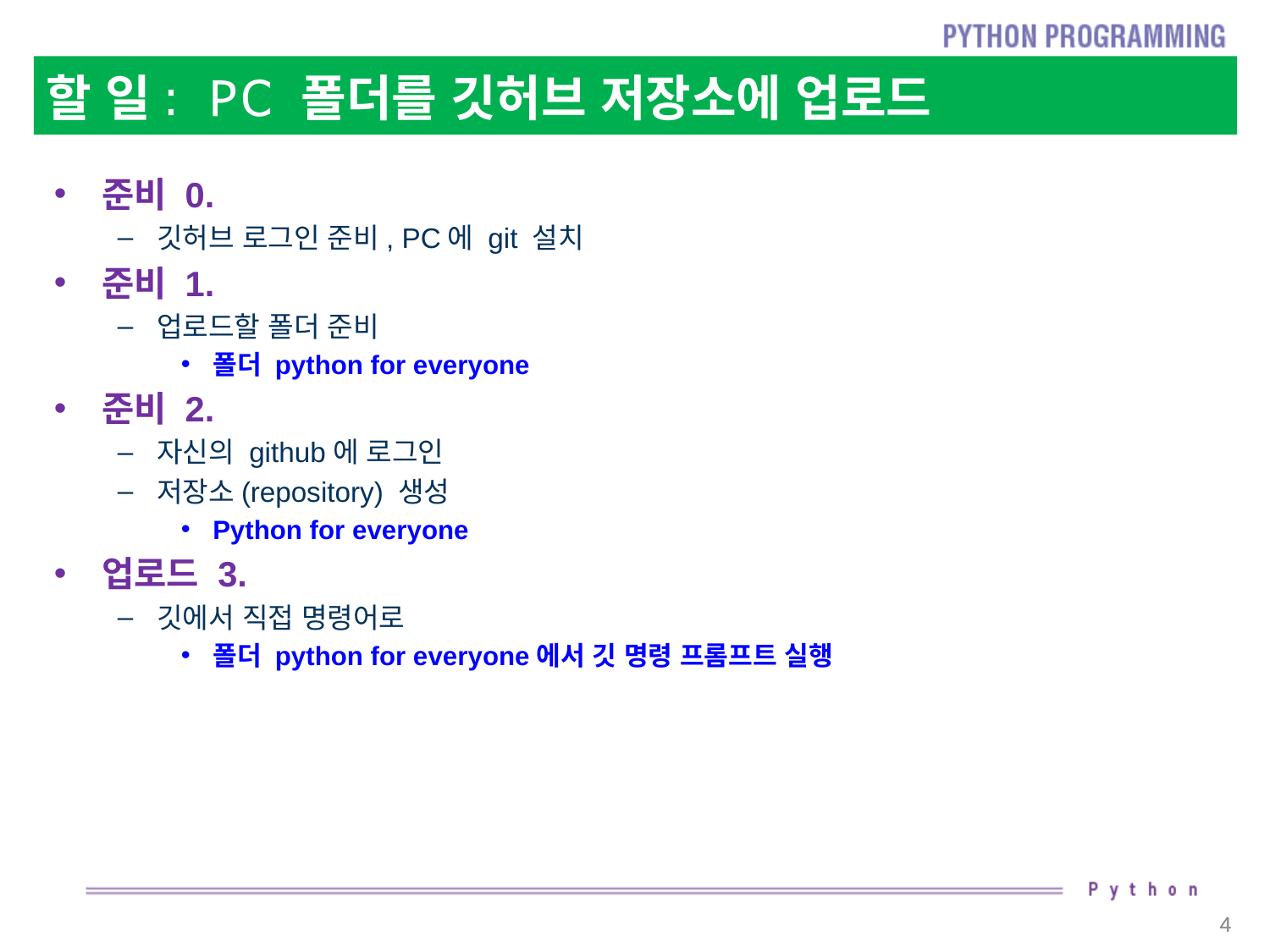

# 할 일:  PC 폴더를 깃허브 저장소에 업로드
준비 0.
깃허브 로그인 준비, PC에 git 설치
준비 1.
업로드할 폴더 준비
폴더 python for everyone
준비 2.
자신의 github에 로그인
저장소(repository) 생성
Python for everyone
업로드 3.
깃에서 직접 명령어로
폴더 python for everyone에서 깃 명령 프롬프트 실행
4